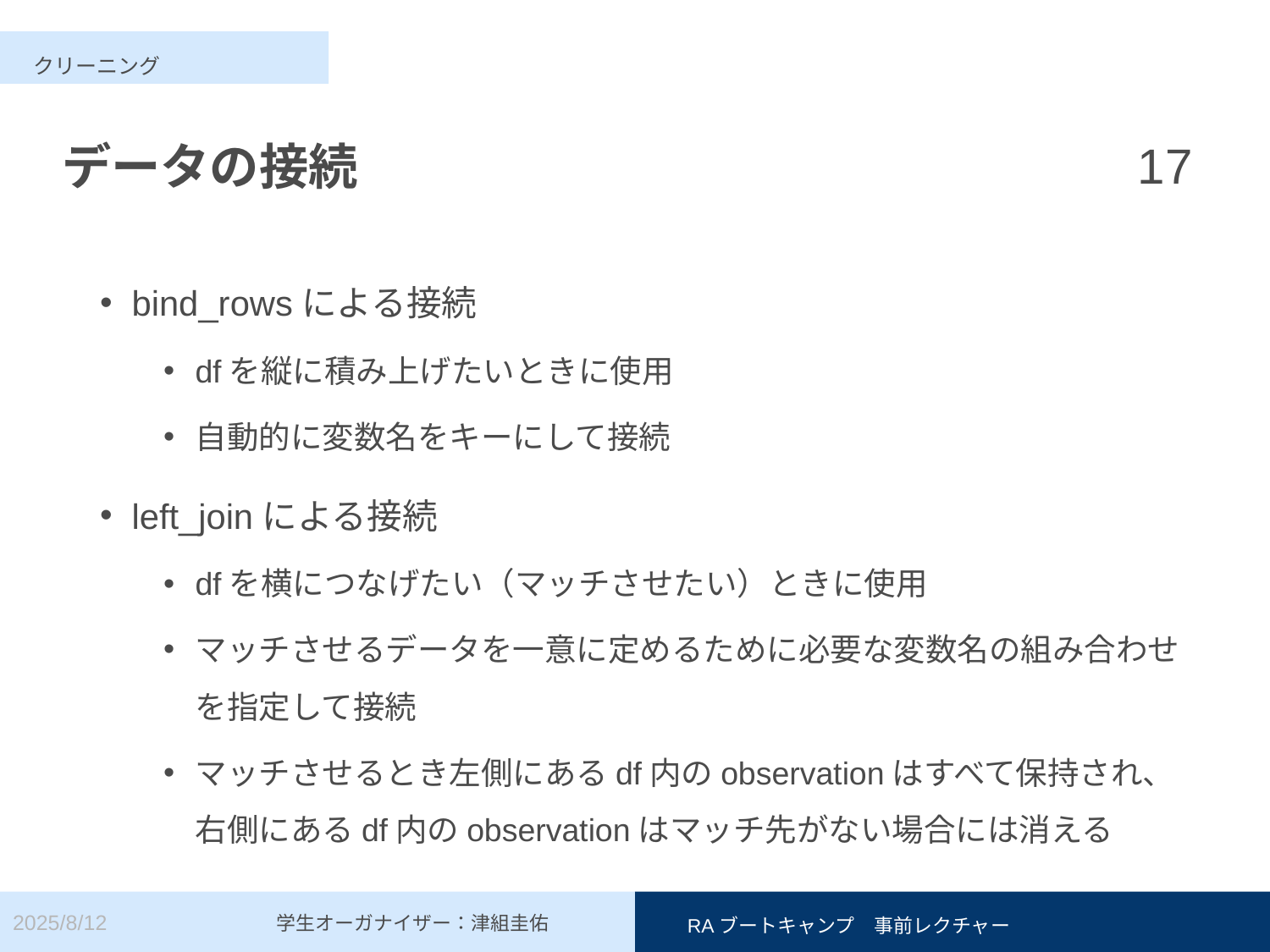

クリーニング
17
# データの接続
bind_rowsによる接続
dfを縦に積み上げたいときに使用
自動的に変数名をキーにして接続
left_joinによる接続
dfを横につなげたい（マッチさせたい）ときに使用
マッチさせるデータを一意に定めるために必要な変数名の組み合わせを指定して接続
マッチさせるとき左側にあるdf内のobservationはすべて保持され、右側にあるdf内のobservationはマッチ先がない場合には消える

2025/8/12
　RAブートキャンプ　事前レクチャー